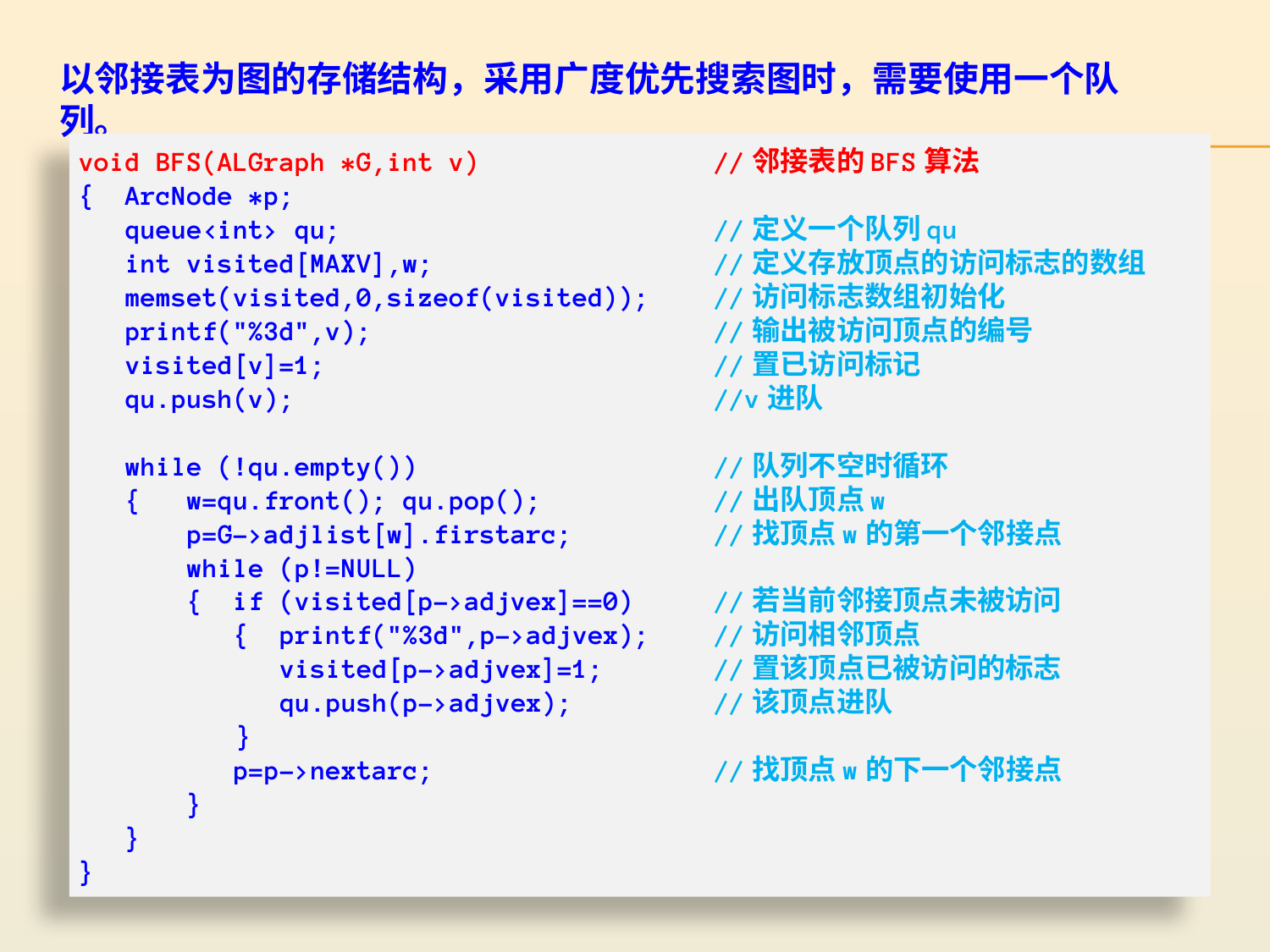

以邻接表为图的存储结构，采用广度优先搜索图时，需要使用一个队列。
void BFS(ALGraph *G,int v)		//邻接表的BFS算法
{  ArcNode *p;
   queue<int> qu;			//定义一个队列qu
   int visited[MAXV],w;			//定义存放顶点的访问标志的数组
   memset(visited,0,sizeof(visited));	//访问标志数组初始化
   printf("%3d",v);			//输出被访问顶点的编号
   visited[v]=1; 			//置已访问标记
   qu.push(v);				//v进队
   while (!qu.empty())			//队列不空时循环
   {   w=qu.front(); qu.pop();		//出队顶点w
       p=G->adjlist[w].firstarc;		//找顶点w的第一个邻接点
       while (p!=NULL)
       {  if (visited[p->adjvex]==0)	//若当前邻接顶点未被访问
          {  printf("%3d",p->adjvex);	//访问相邻顶点
             visited[p->adjvex]=1;	//置该顶点已被访问的标志
             qu.push(p->adjvex);		//该顶点进队
	  }
          p=p->nextarc;			//找顶点w的下一个邻接点
       }
   }
}